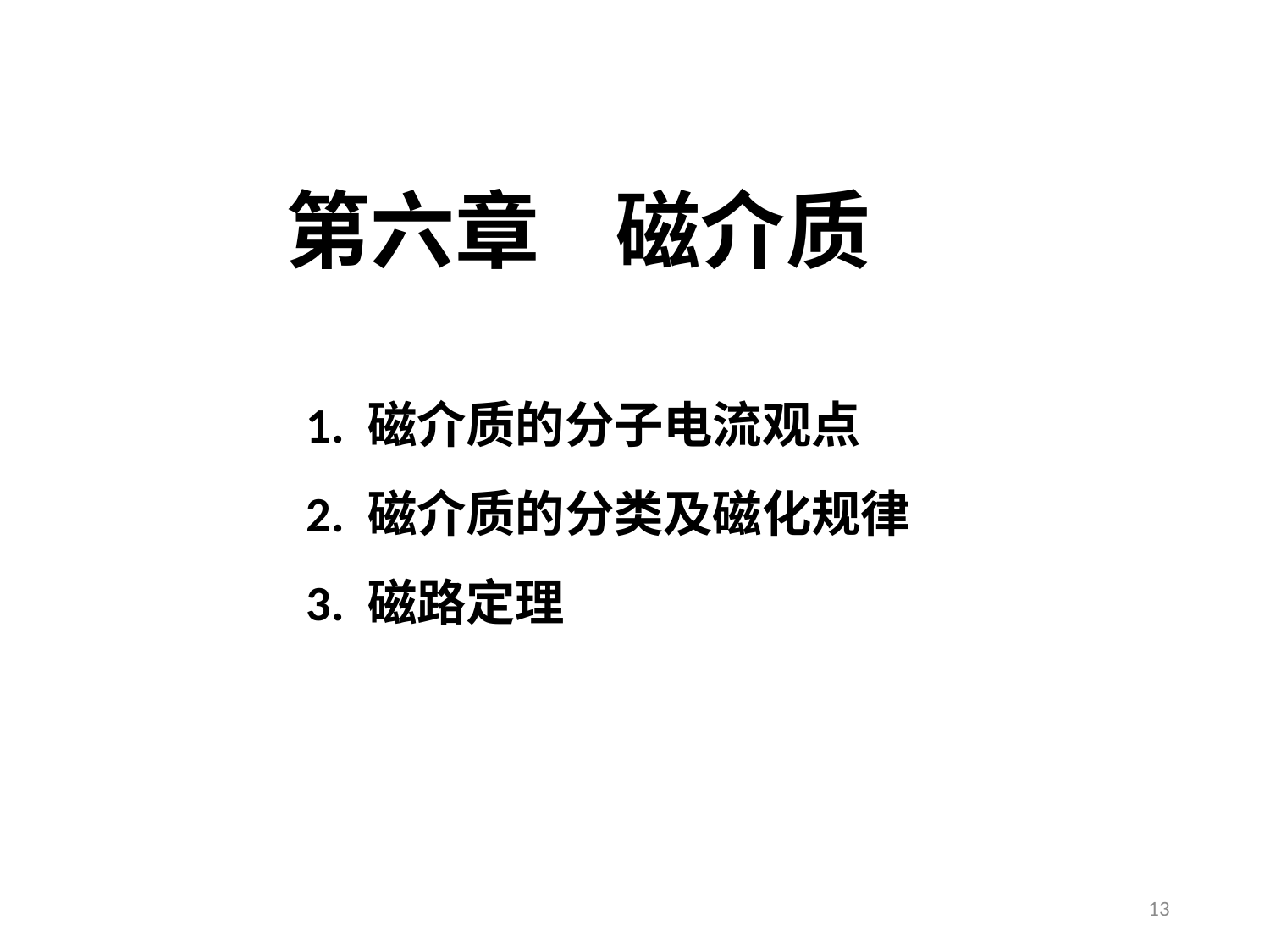

第六章    磁介质
1. 磁介质的分子电流观点
2. 磁介质的分类及磁化规律
3. 磁路定理
13